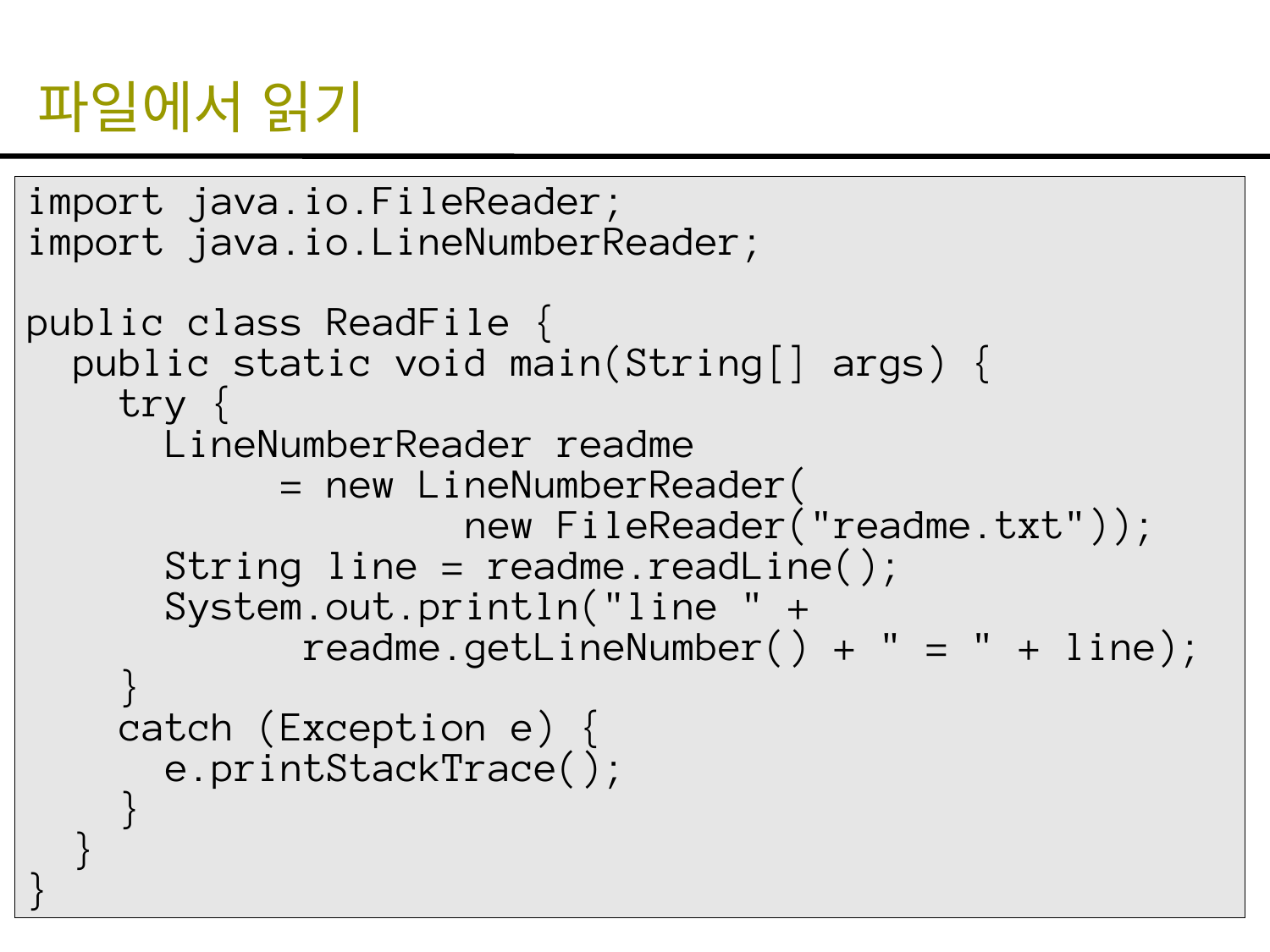

# 파일에서 읽기
파일 입력 예제 – LineNumberReader 사용
import java.io.FileReader;
import java.io.LineNumberReader;

public class ReadFile {
  public static void main(String[] args) {
    try {
      LineNumberReader readme
           = new LineNumberReader(
                   new FileReader("readme.txt"));
      String line = readme.readLine();
      System.out.println("line " +
            readme.getLineNumber() + " = " + line);
    }
    catch (Exception e) {
      e.printStackTrace();
    }
  }
}